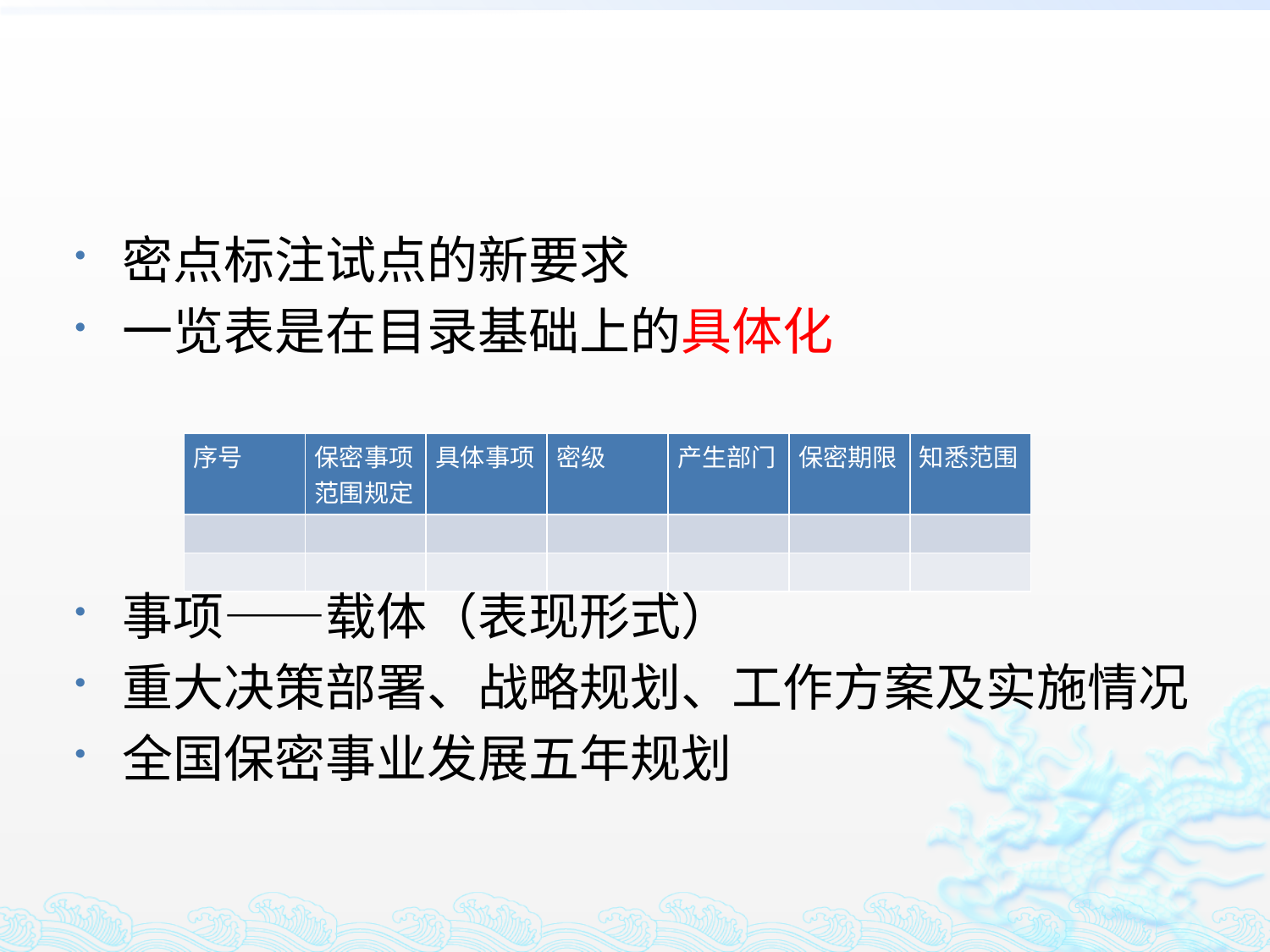

密点标注试点的新要求
一览表是在目录基础上的具体化

事项——载体（表现形式）
重大决策部署、战略规划、工作方案及实施情况
全国保密事业发展五年规划
| 序号 | 保密事项范围规定 | 具体事项 | 密级 | 产生部门 | 保密期限 | 知悉范围 |
| --- | --- | --- | --- | --- | --- | --- |
|  |  |  |  |  |  |  |
|  |  |  |  |  |  |  |